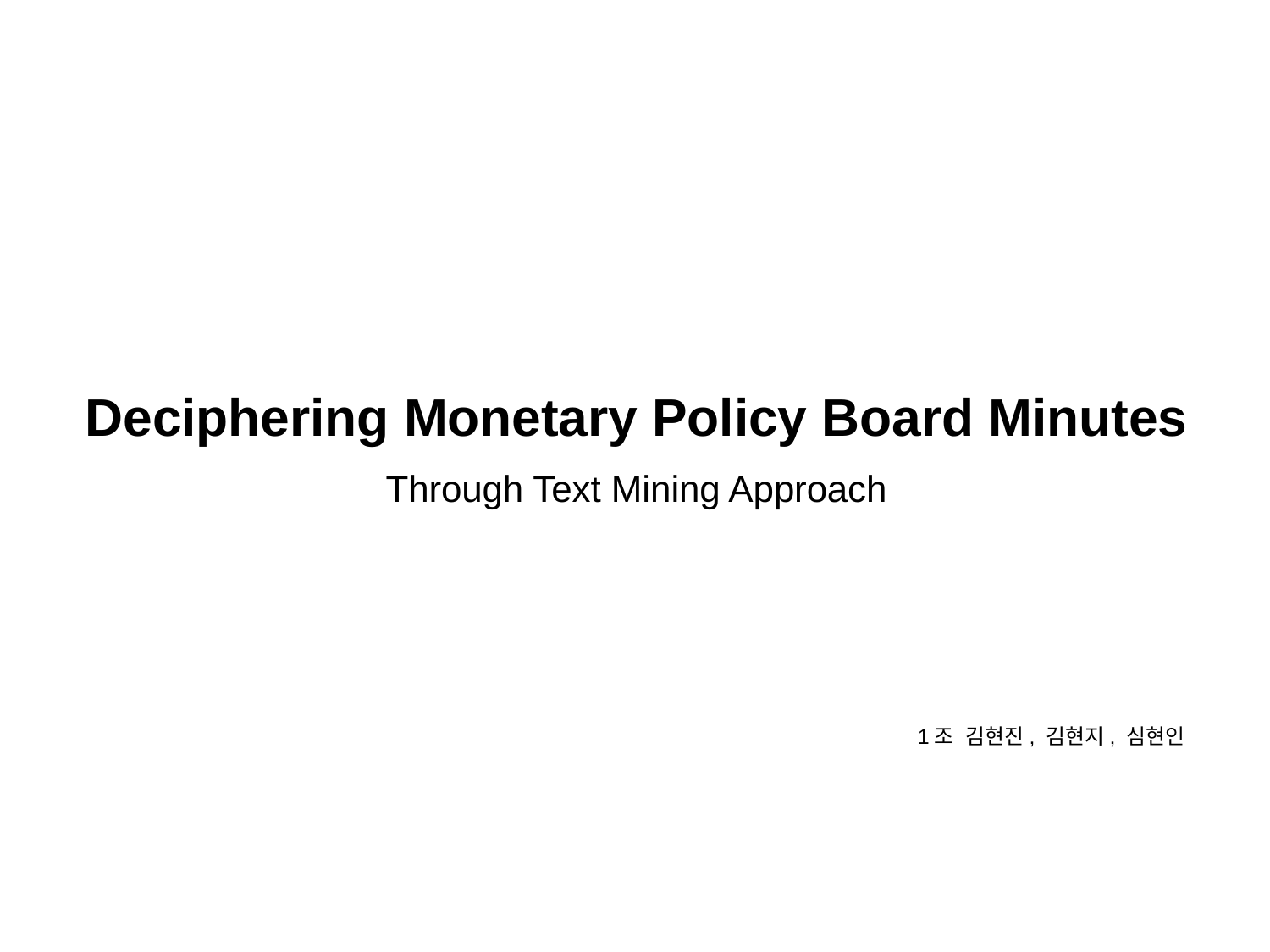

# Deciphering Monetary Policy Board Minutes Through Text Mining Approach
1조  김현진, 김현지, 심현인